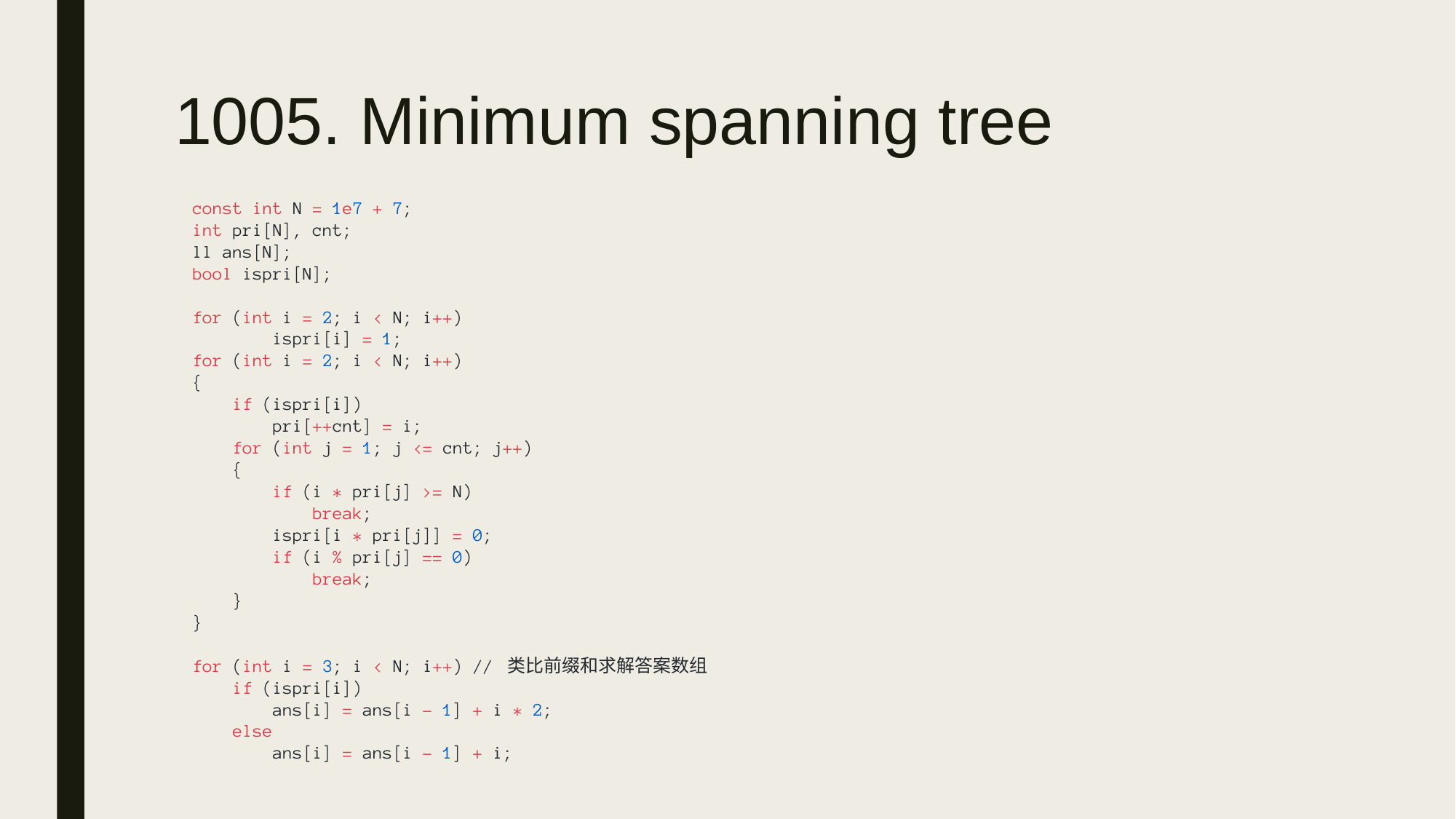

# 1005. Minimum spanning tree
const int N = 1e7 + 7;
int pri[N], cnt;
ll ans[N];
bool ispri[N];

for (int i = 2; i < N; i++)
        ispri[i] = 1;
for (int i = 2; i < N; i++)
{
    if (ispri[i])
        pri[++cnt] = i;
    for (int j = 1; j <= cnt; j++)
    {
        if (i * pri[j] >= N)
            break;
        ispri[i * pri[j]] = 0;
        if (i % pri[j] == 0)
            break;
    }
}

for (int i = 3; i < N; i++) // 类比前缀和求解答案数组
    if (ispri[i])
        ans[i] = ans[i - 1] + i * 2;
    else
        ans[i] = ans[i - 1] + i;